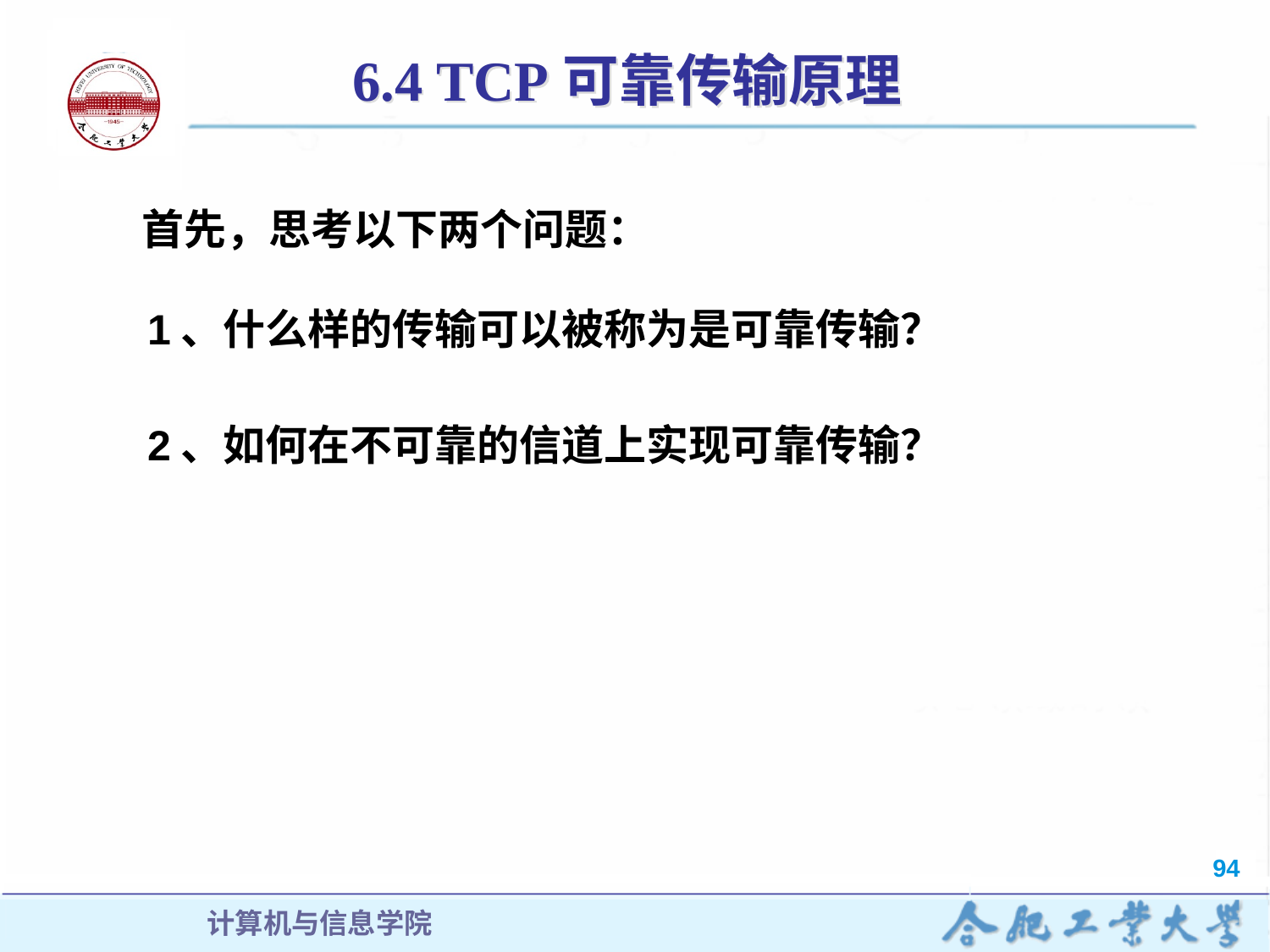

# 6.4 TCP可靠传输原理
首先，思考以下两个问题：
1、什么样的传输可以被称为是可靠传输？
2、如何在不可靠的信道上实现可靠传输？